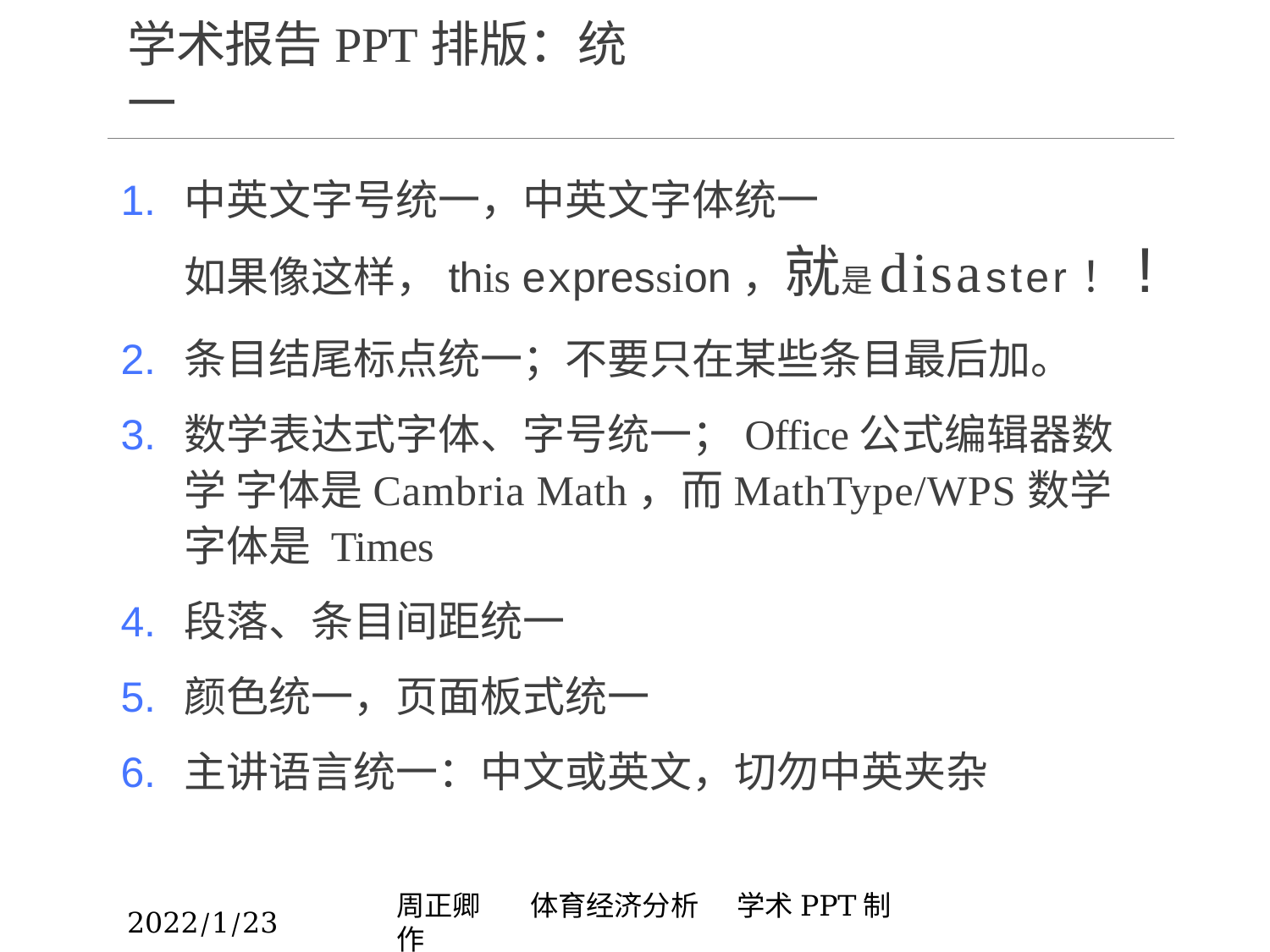

# 学术报告PPT排版：统一
中英文字号统一，中英文字体统一
如果像这样，this expression，就是disaster！!
条目结尾标点统一；不要只在某些条目最后加。
数学表达式字体、字号统一；Office公式编辑器数学 字体是Cambria Math，而MathType/WPS数学字体是 Times
段落、条目间距统一
颜色统一，页面板式统一
主讲语言统一：中文或英文，切勿中英夹杂
2022/1/23
周正卿	 体育经济分析      学术PPT制作
6